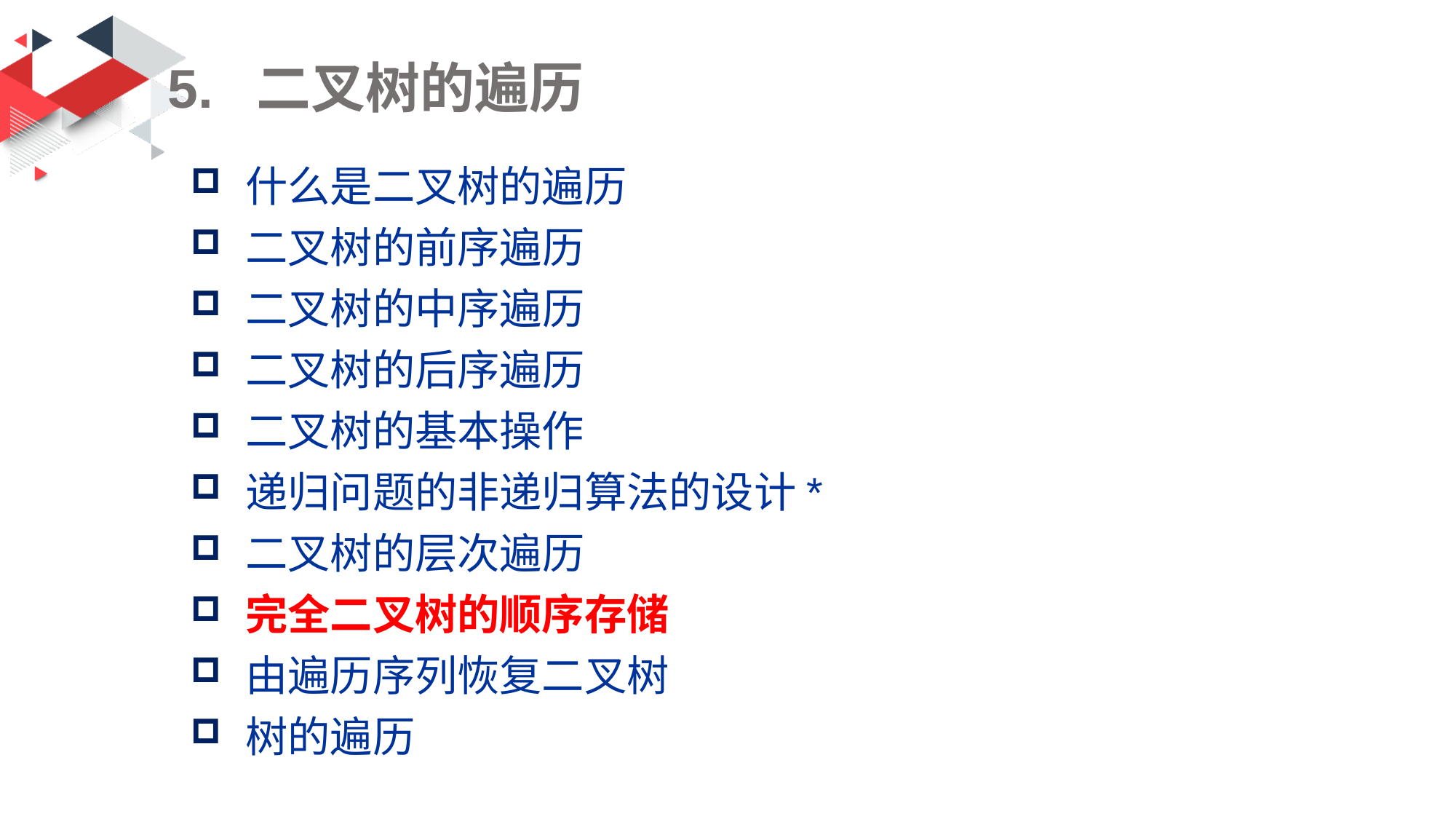

# 5.  二叉树的遍历
什么是二叉树的遍历
二叉树的前序遍历
二叉树的中序遍历
二叉树的后序遍历
二叉树的基本操作
递归问题的非递归算法的设计*
二叉树的层次遍历
完全二叉树的顺序存储
由遍历序列恢复二叉树
树的遍历